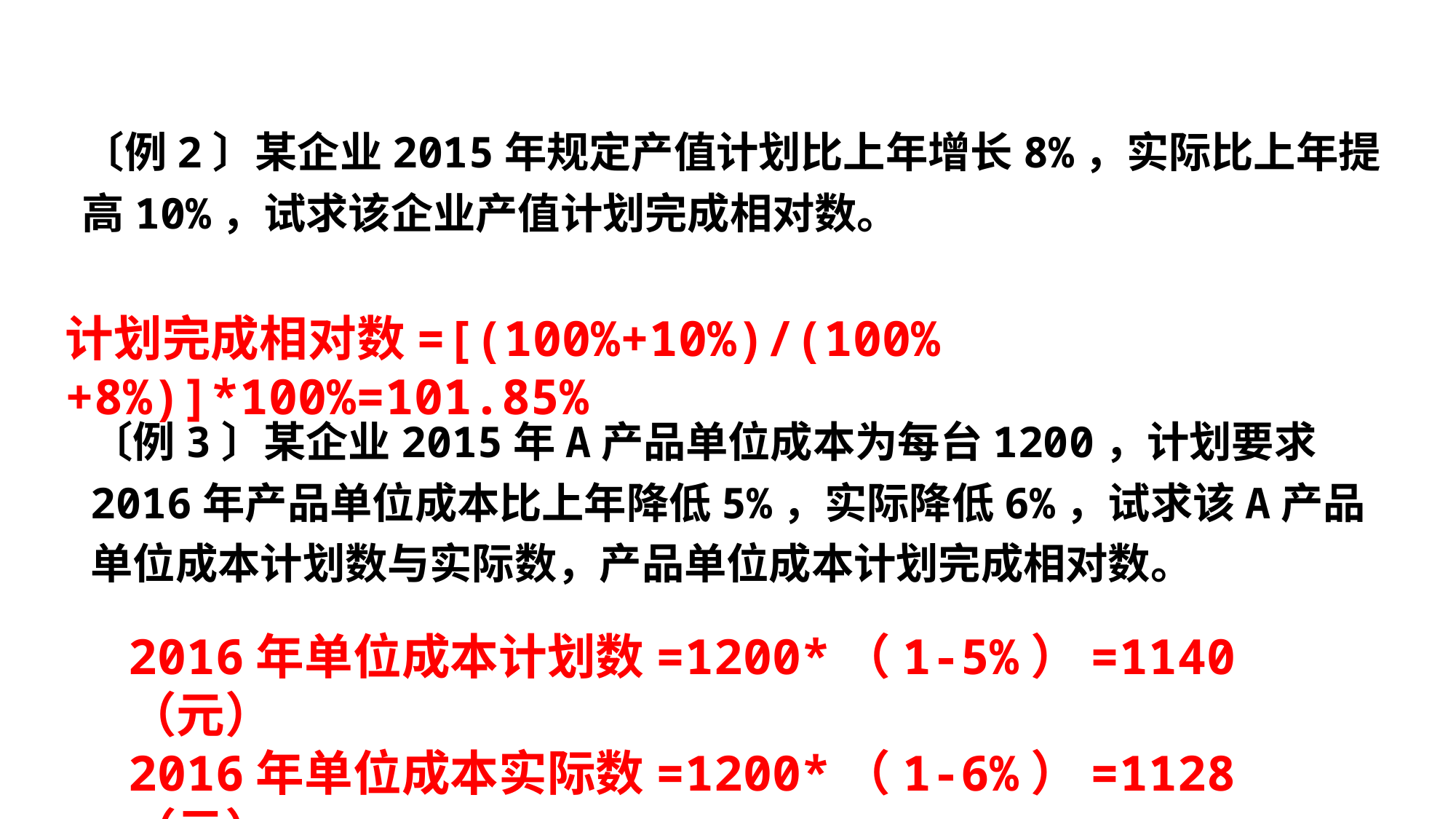

# 〔例2〕某企业2015年规定产值计划比上年增长8%，实际比上年提高10%，试求该企业产值计划完成相对数。 单位成本计划完成相对数＝（100％－3％）÷（100％－5％）＝102.11％
计划完成相对数=[(100%+10%)/(100%+8%)]*100%=101.85%
〔例3〕某企业2015年A产品单位成本为每台1200，计划要求2016年产品单位成本比上年降低5%，实际降低6%，试求该A产品单位成本计划数与实际数，产品单位成本计划完成相对数。单位成本计划完成相对数＝（100％－3％）÷（100％－5％）＝102.11％
2016年单位成本计划数=1200*（1-5%）=1140（元）
2016年单位成本实际数=1200*（1-6%）=1128（元）
计划完成相对数=[(100%-6%)/(100%-5%)]*100%=98.95%